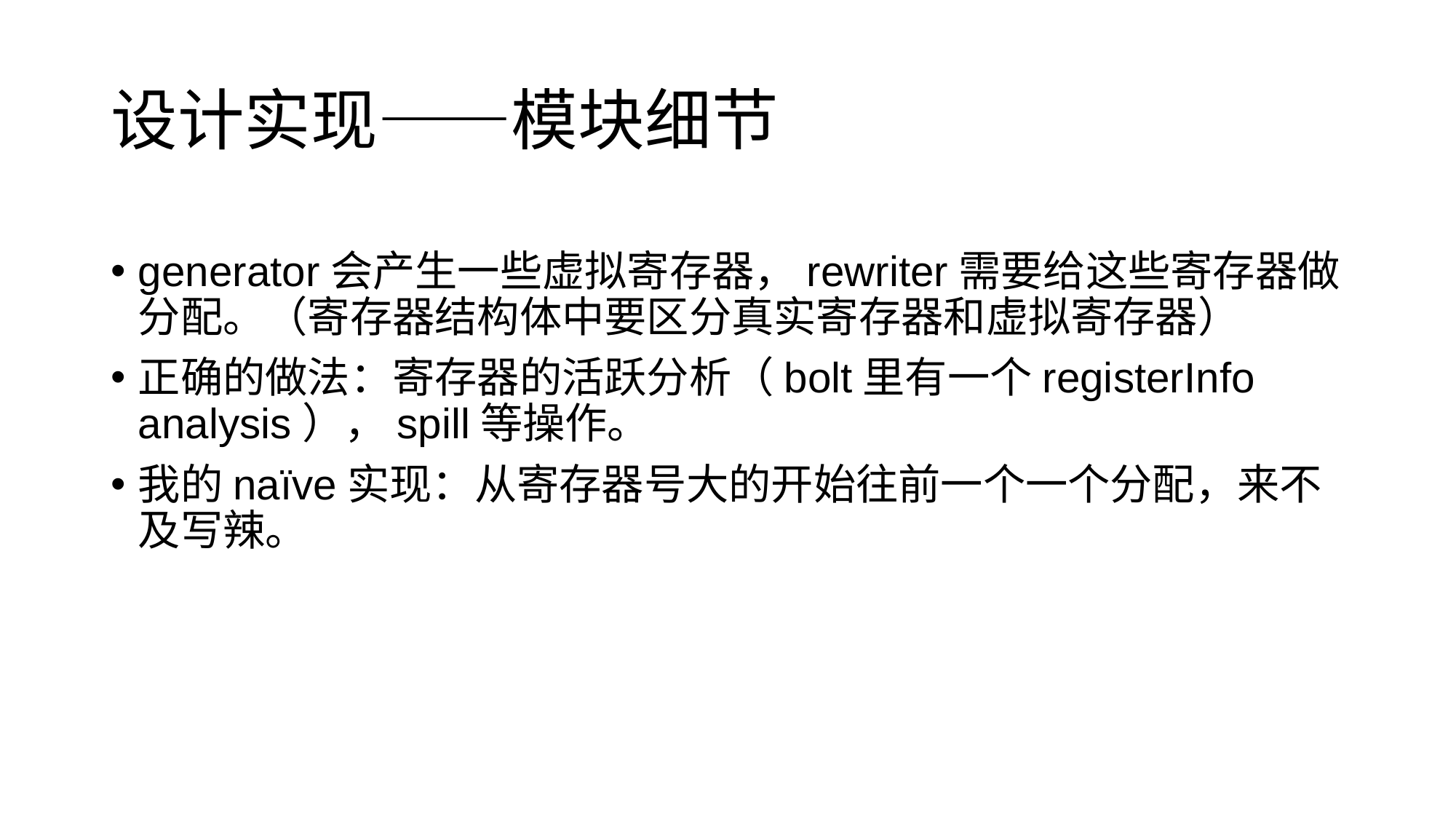

# 设计实现——模块细节
generator会产生一些虚拟寄存器，rewriter需要给这些寄存器做分配。（寄存器结构体中要区分真实寄存器和虚拟寄存器）
正确的做法：寄存器的活跃分析（bolt里有一个registerInfo analysis），spill等操作。
我的naïve实现：从寄存器号大的开始往前一个一个分配，来不及写辣。